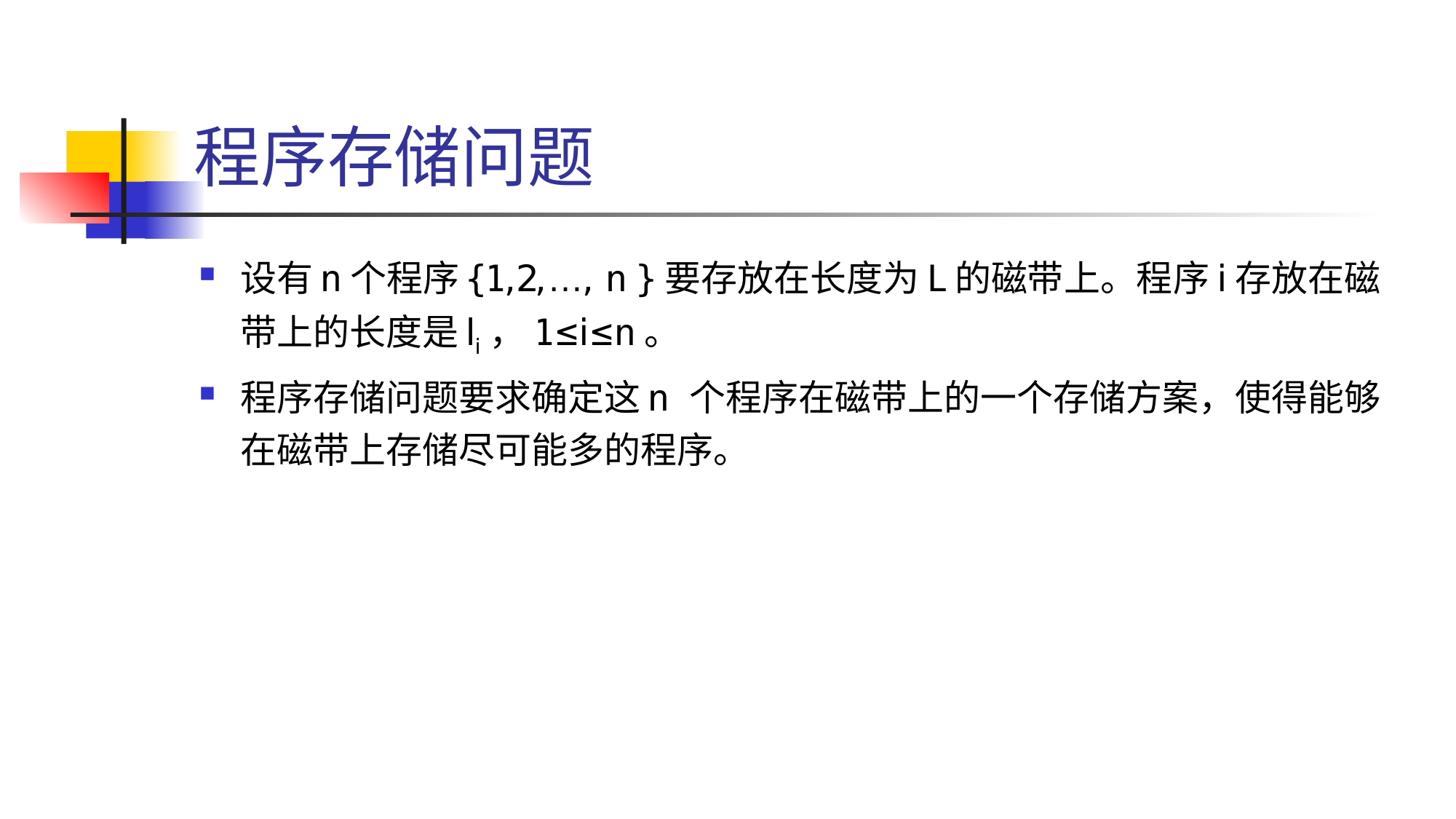

# 程序存储问题
设有n个程序{1,2,…, n }要存放在长度为L的磁带上。程序i存放在磁带上的长度是li，1≤i≤n。
程序存储问题要求确定这n 个程序在磁带上的一个存储方案，使得能够在磁带上存储尽可能多的程序。